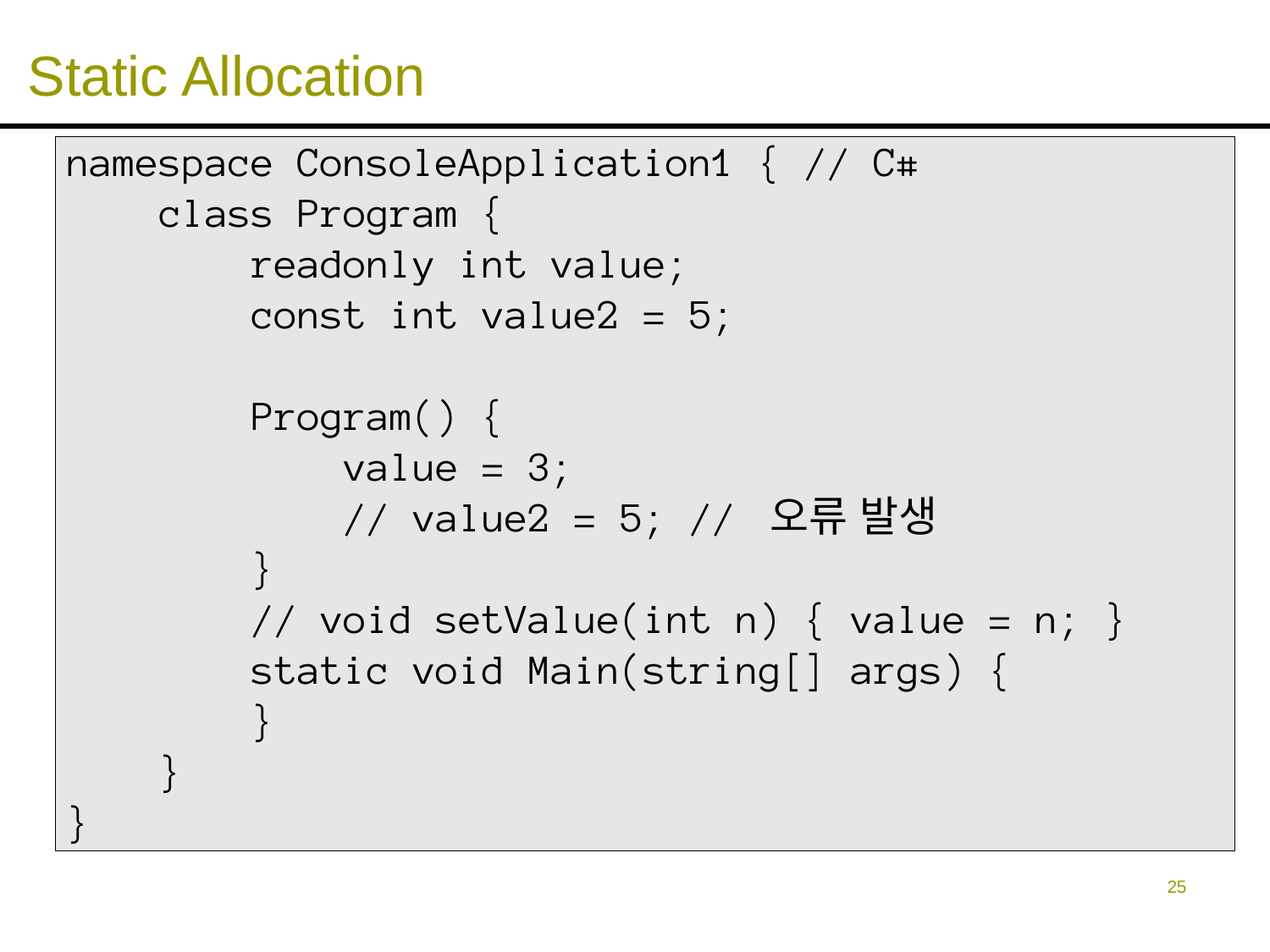

# Static Allocation

namespace ConsoleApplication1 { // C#
    class Program {
        readonly int value;
        const int value2 = 5;

        Program() {
            value = 3;
            // value2 = 5; // 오류 발생
        }
        // void setValue(int n) { value = n; }
        static void Main(string[] args) {
        }
    }
}
25